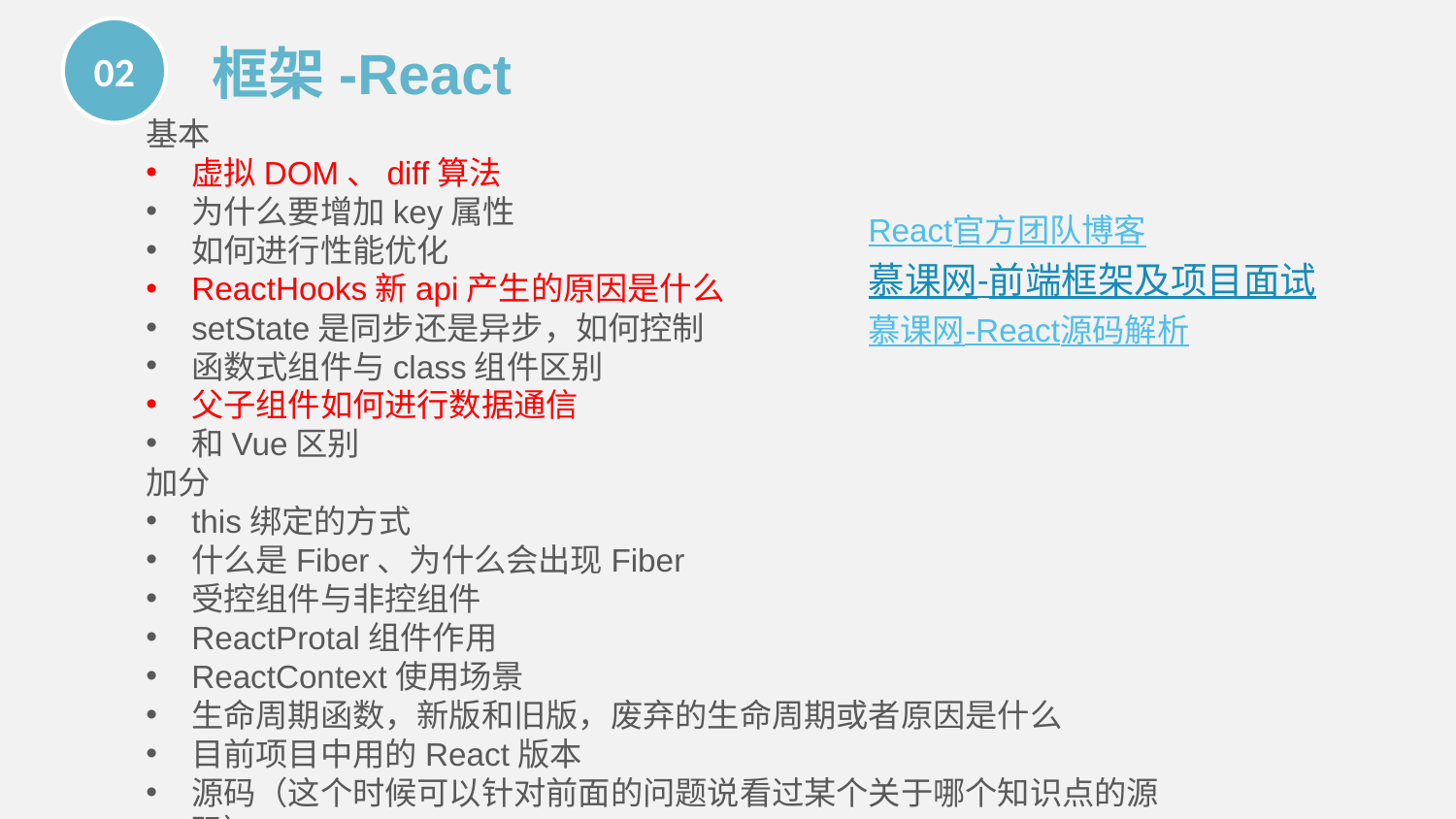

02
框架-React
基本
虚拟DOM、diff算法
为什么要增加key属性
如何进行性能优化
ReactHooks新api产生的原因是什么
setState是同步还是异步，如何控制
函数式组件与class组件区别
父子组件如何进行数据通信
和Vue区别
加分
this绑定的方式
什么是Fiber、为什么会出现Fiber
受控组件与非控组件
ReactProtal组件作用
ReactContext使用场景
生命周期函数，新版和旧版，废弃的生命周期或者原因是什么
目前项目中用的React版本
源码（这个时候可以针对前面的问题说看过某个关于哪个知识点的源码）
React官方团队博客
慕课网-前端框架及项目面试
慕课网-React源码解析